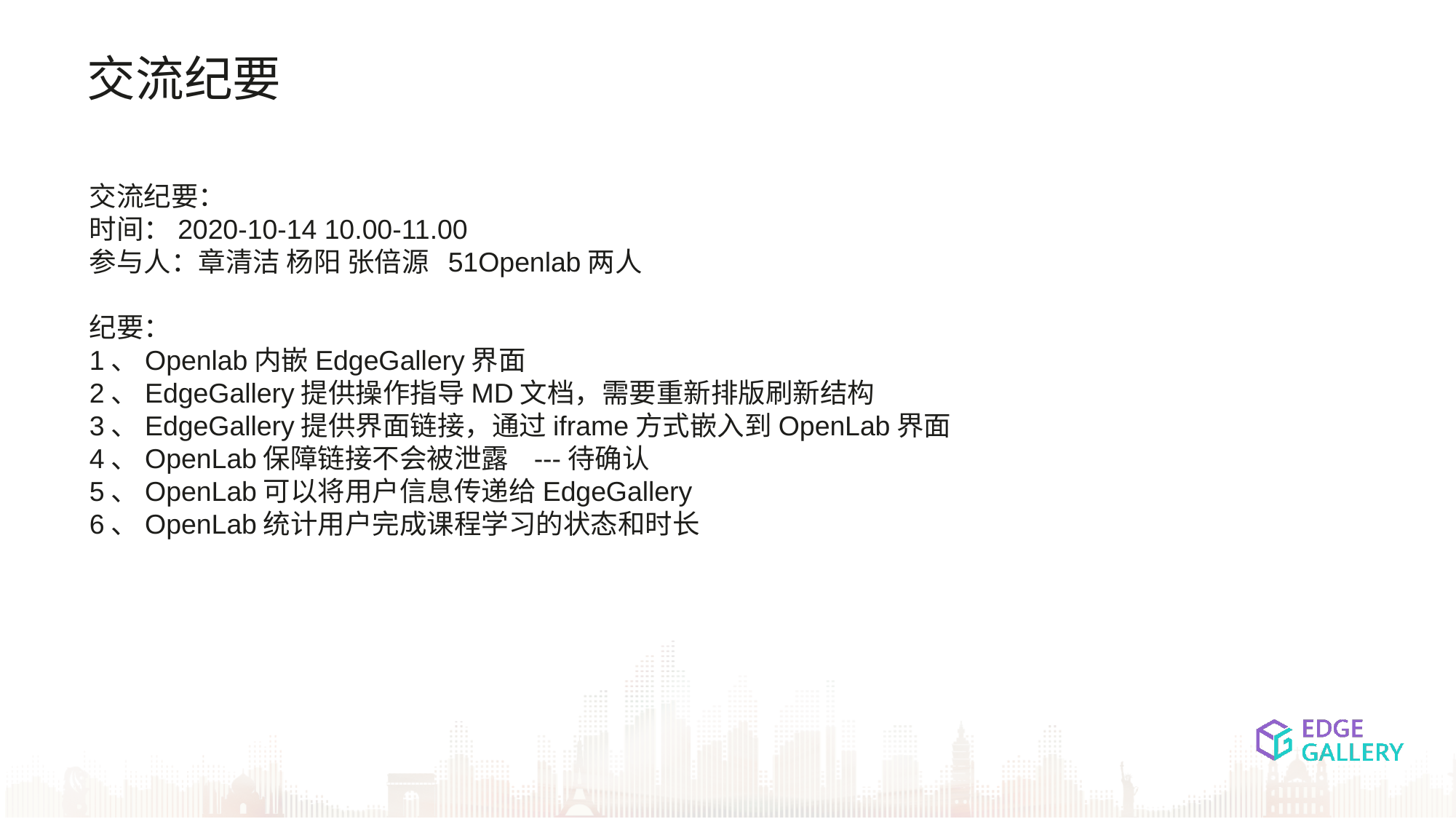

交流纪要
交流纪要：
时间：2020-10-14 10.00-11.00
参与人：章清洁 杨阳 张倍源  51Openlab两人

纪要：
1、Openlab内嵌EdgeGallery界面
2、EdgeGallery提供操作指导MD文档，需要重新排版刷新结构
3、EdgeGallery提供界面链接，通过iframe方式嵌入到OpenLab界面
4、OpenLab保障链接不会被泄露   ---待确认
5、OpenLab可以将用户信息传递给EdgeGallery
6、OpenLab统计用户完成课程学习的状态和时长